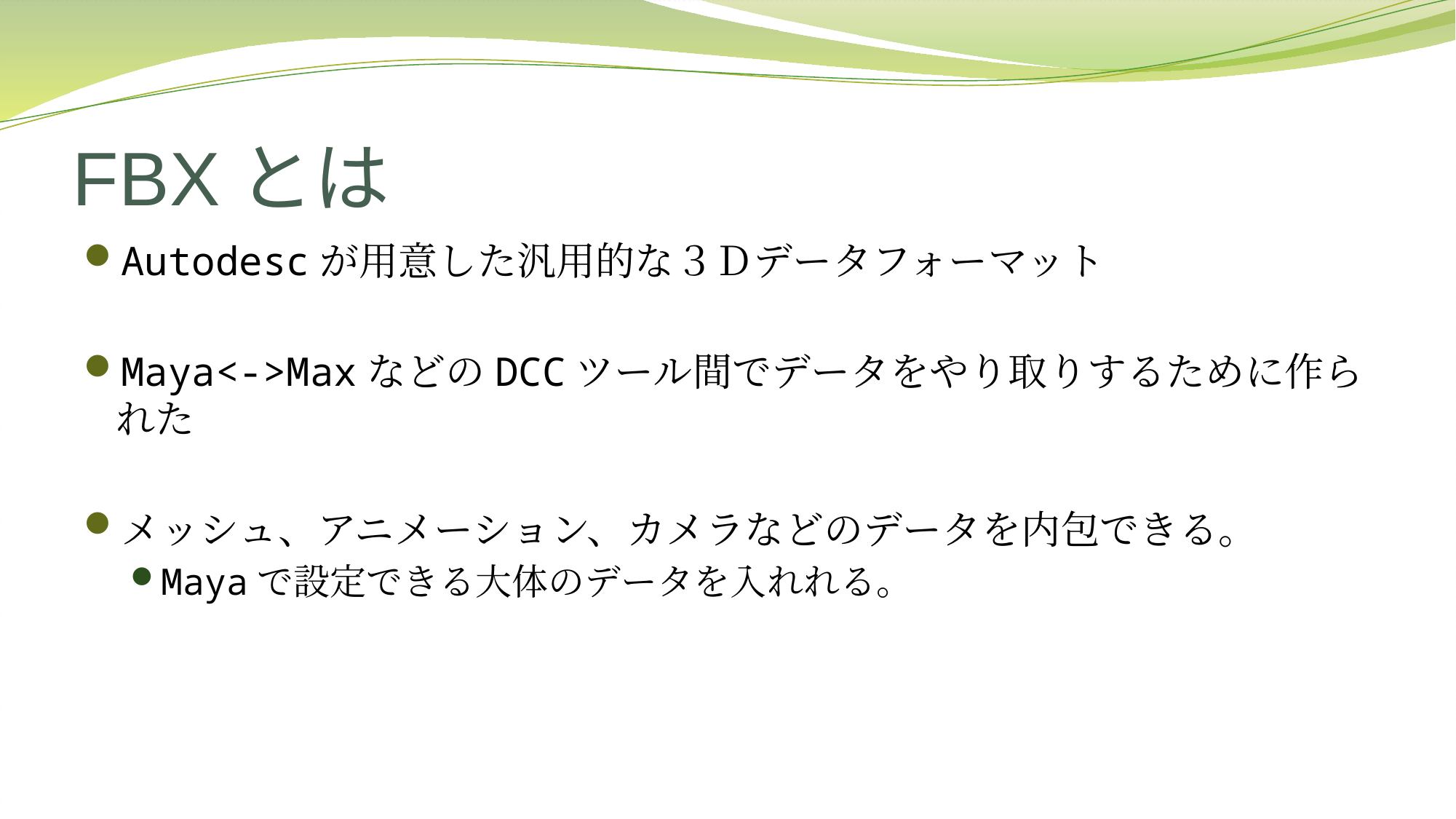

# FBXとは
Autodescが用意した汎用的な３Ｄデータフォーマット

Maya<->MaxなどのDCCツール間でデータをやり取りするために作られた

メッシュ、アニメーション、カメラなどのデータを内包できる。
Mayaで設定できる大体のデータを入れれる。